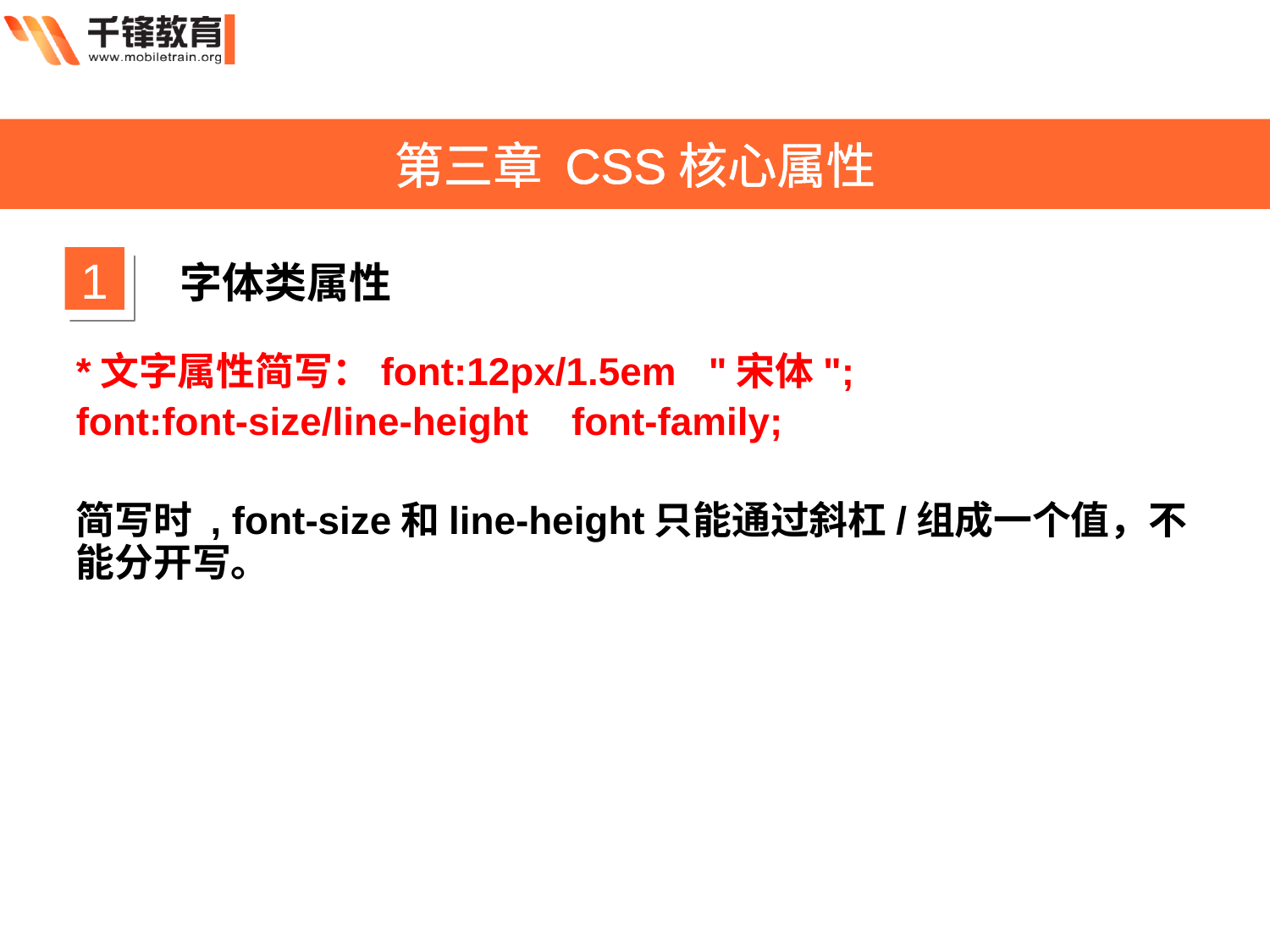

第三章 CSS核心属性
1

字体类属性

*文字属性简写：font:12px/1.5em   "宋体";
font:font-size/line-height    font-family;

简写时 , font-size和line-height只能通过斜杠/组成一个值，不能分开写。